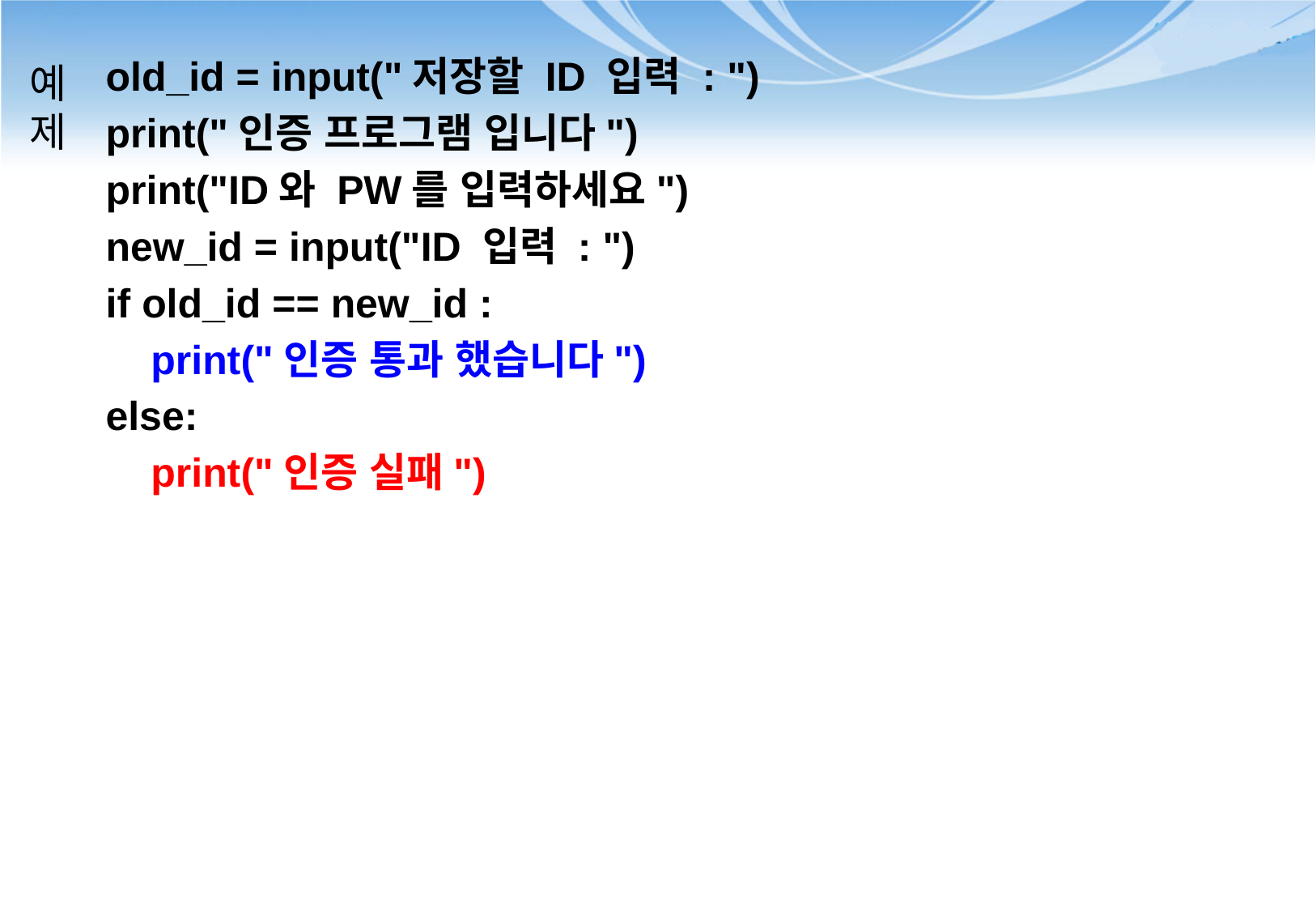

old_id = input("저장할 ID 입력 : ")
print("인증 프로그램 입니다")
print("ID와 PW를 입력하세요")
new_id = input("ID 입력 : ")
if old_id == new_id :
    print("인증 통과 했습니다")
else:
    print("인증 실패")
# 예 제